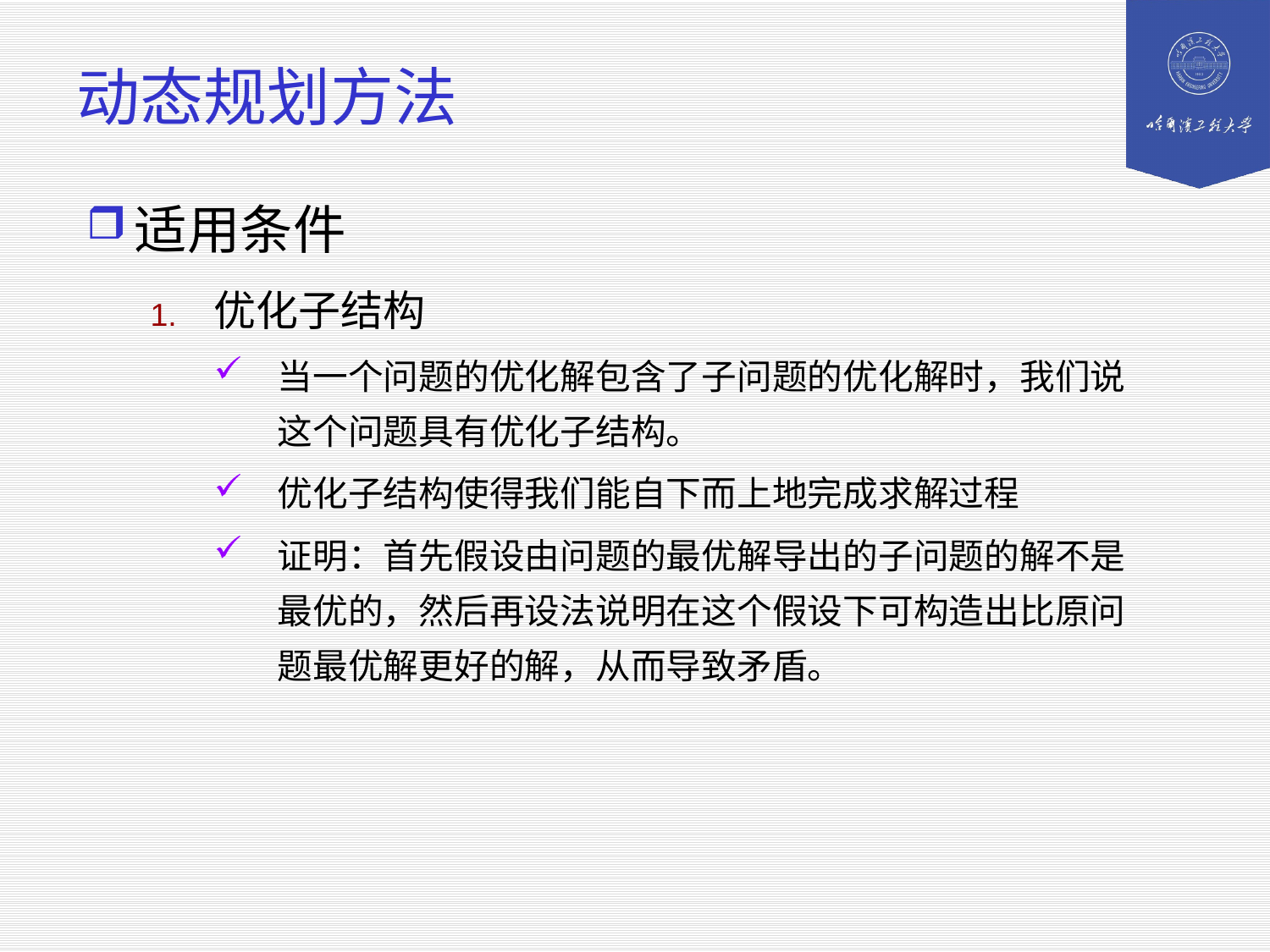

# 动态规划方法
适用条件
优化子结构
当一个问题的优化解包含了子问题的优化解时，我们说这个问题具有优化子结构。
优化子结构使得我们能自下而上地完成求解过程
证明：首先假设由问题的最优解导出的子问题的解不是最优的，然后再设法说明在这个假设下可构造出比原问题最优解更好的解，从而导致矛盾。